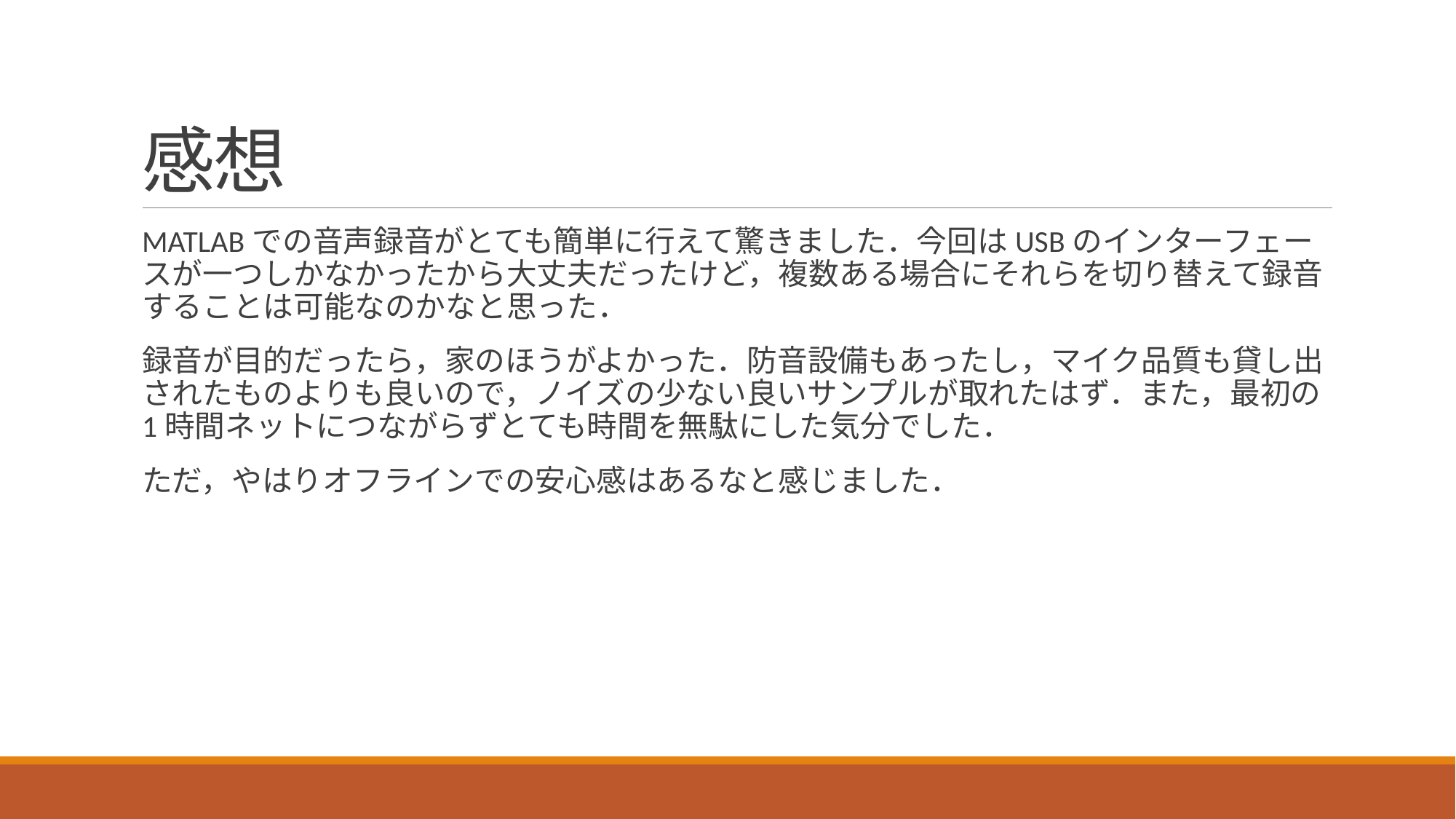

# 感想
MATLABでの音声録音がとても簡単に行えて驚きました．今回はUSBのインターフェースが一つしかなかったから大丈夫だったけど，複数ある場合にそれらを切り替えて録音することは可能なのかなと思った．
録音が目的だったら，家のほうがよかった．防音設備もあったし，マイク品質も貸し出されたものよりも良いので，ノイズの少ない良いサンプルが取れたはず．また，最初の1時間ネットにつながらずとても時間を無駄にした気分でした．
ただ，やはりオフラインでの安心感はあるなと感じました．